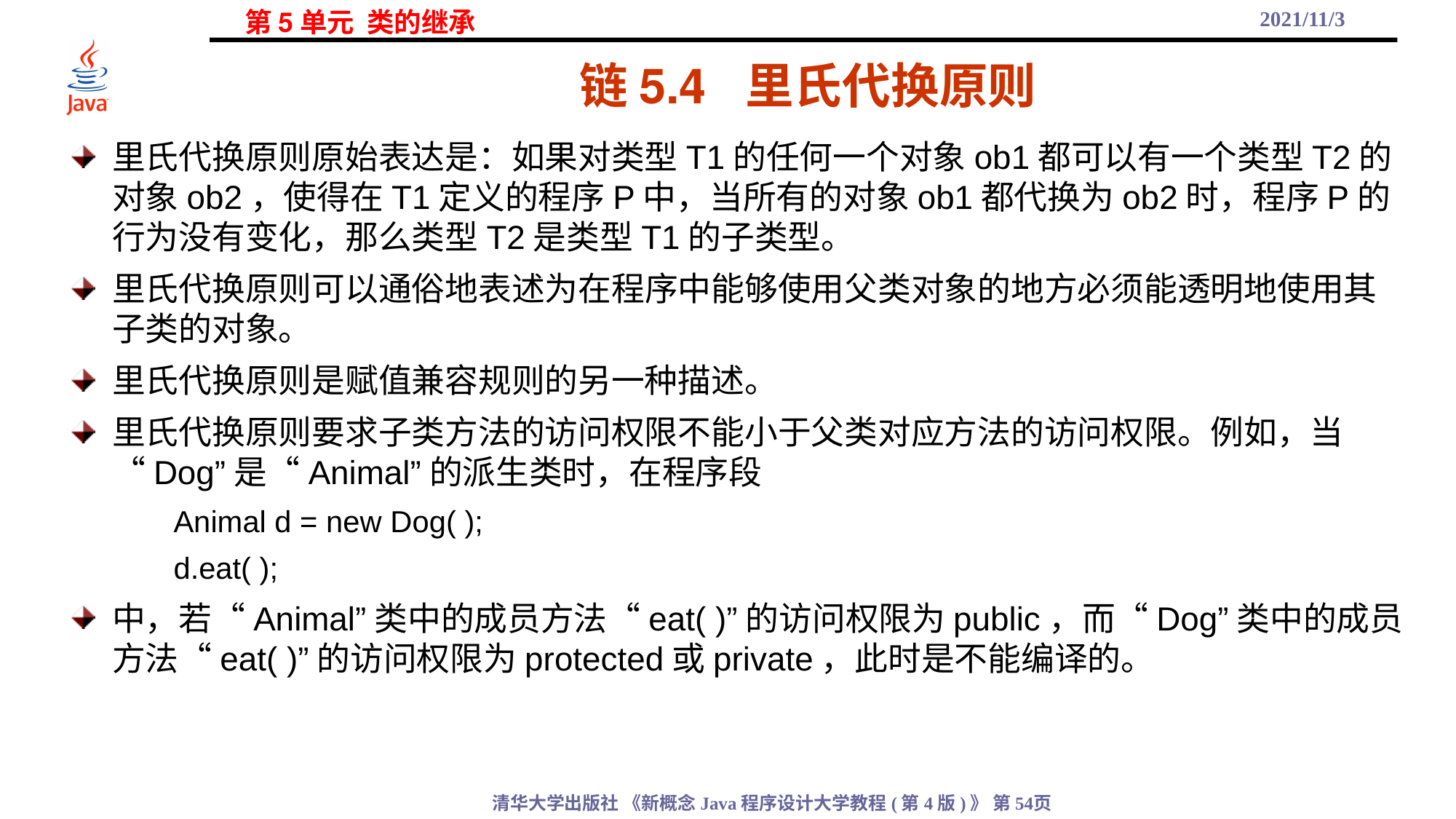

2021/11/3
# 链5.4  里氏代换原则
里氏代换原则原始表达是：如果对类型T1的任何一个对象ob1都可以有一个类型T2的对象ob2，使得在T1定义的程序P中，当所有的对象ob1都代换为ob2时，程序P的行为没有变化，那么类型T2是类型T1的子类型。
里氏代换原则可以通俗地表述为在程序中能够使用父类对象的地方必须能透明地使用其子类的对象。
里氏代换原则是赋值兼容规则的另一种描述。
里氏代换原则要求子类方法的访问权限不能小于父类对应方法的访问权限。例如，当“Dog”是“Animal”的派生类时，在程序段
Animal d = new Dog( );
d.eat( );
中，若“Animal”类中的成员方法“eat( )”的访问权限为public，而“Dog”类中的成员方法“eat( )”的访问权限为protected或private，此时是不能编译的。